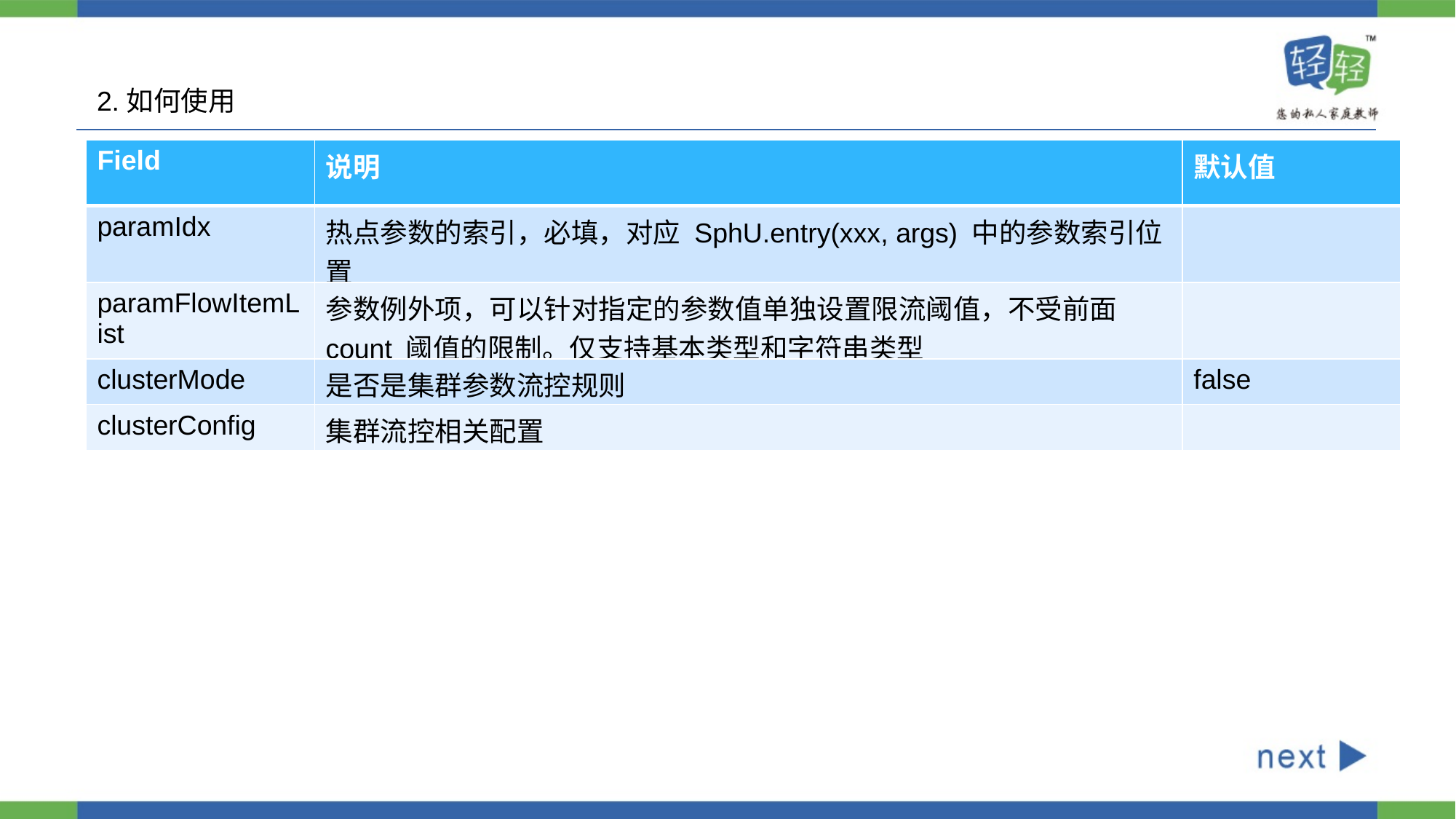

2.如何使用
| Field | 说明 | 默认值 |
| --- | --- | --- |
| paramIdx | 热点参数的索引，必填，对应 SphU.entry(xxx, args) 中的参数索引位置 |  |
| paramFlowItemList | 参数例外项，可以针对指定的参数值单独设置限流阈值，不受前面 count 阈值的限制。仅支持基本类型和字符串类型 |  |
| clusterMode | 是否是集群参数流控规则 | false |
| clusterConfig | 集群流控相关配置 |  |
13